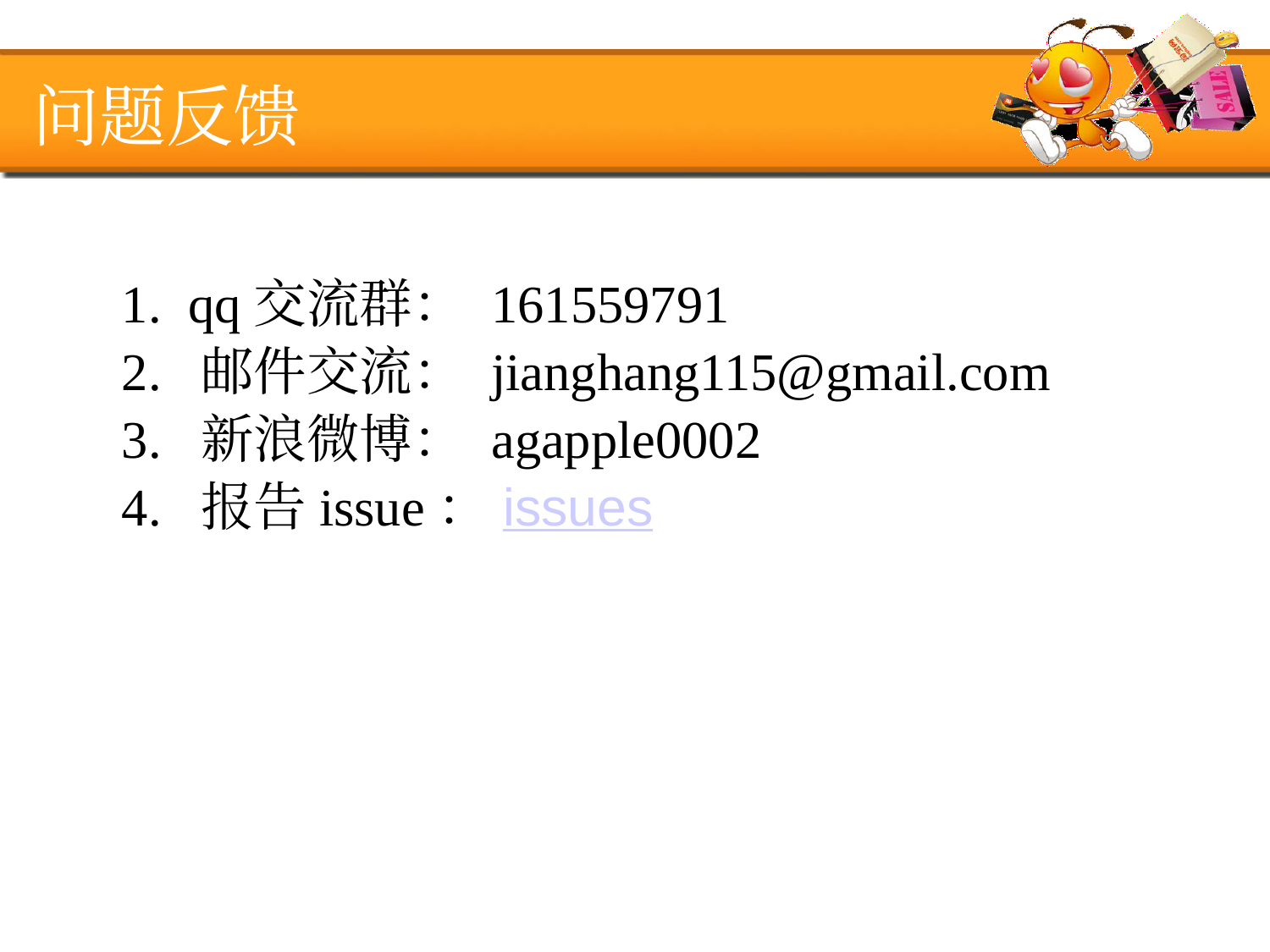

问题反馈

1.  qq交流群： 161559791
2.  邮件交流： jianghang115@gmail.com
3.  新浪微博： agapple0002
4.  报告issue：issues